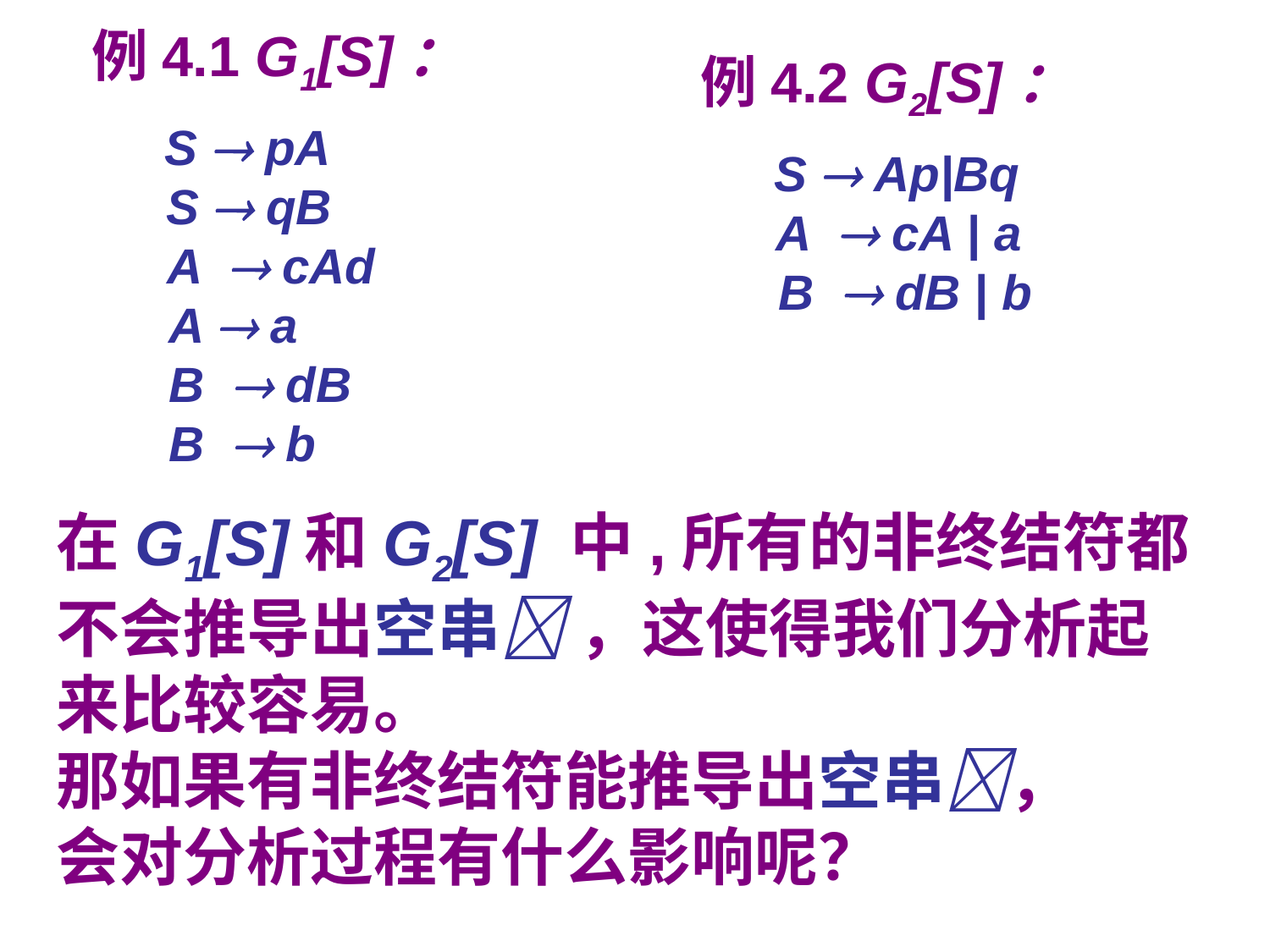

例4.1 G1[S]：

           S → pA
          S → qB	         	 	 A  → cAd
	 A → a
	 B  → dB
	 B  → b
例4.2 G2[S]：

           S → Ap|Bq	         	 A  → cA | a
	 B  → dB | b
、
在G1[S]和G2[S] 中,所有的非终结符都不会推导出空串ε ，这使得我们分析起来比较容易。
那如果有非终结符能推导出空串ε，
会对分析过程有什么影响呢？